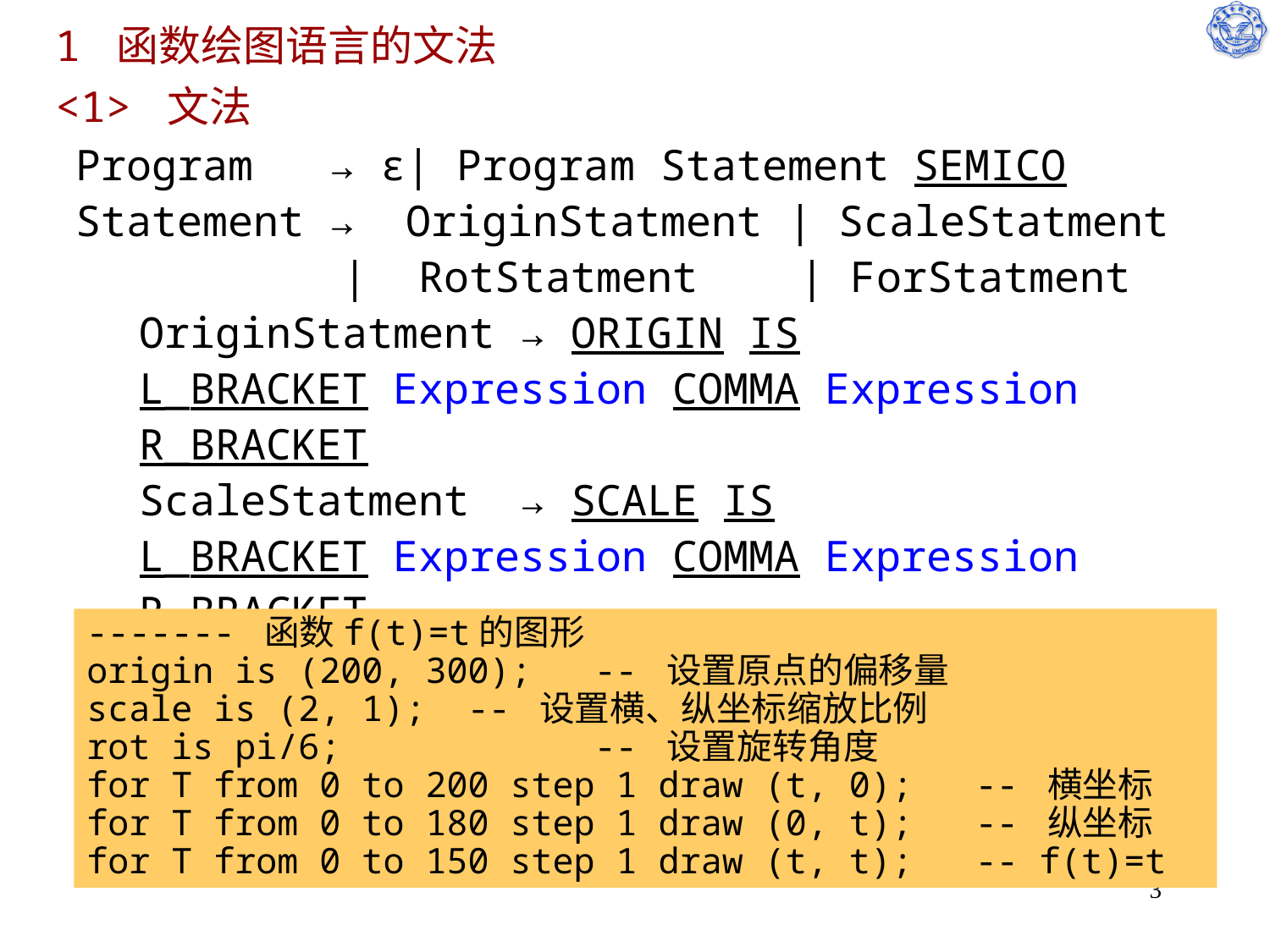

# 1 函数绘图语言的文法 <1> 文法
Program   → ε| Program Statement SEMICO
Statement →  OriginStatment | ScaleStatment
        |  RotStatment    | ForStatment
OriginStatment → ORIGIN IS
L_BRACKET Expression COMMA Expression R_BRACKET
ScaleStatment  → SCALE IS
L_BRACKET Expression COMMA Expression R_BRACKET
RotStatment → ROT IS Expression
------- 函数f(t)=t的图形
origin is (200, 300);	-- 设置原点的偏移量
scale is (2, 1);	-- 设置横、纵坐标缩放比例
rot is pi/6;		-- 设置旋转角度
for T from 0 to 200 step 1 draw (t, 0);	-- 横坐标
for T from 0 to 180 step 1 draw (0, t);	-- 纵坐标
for T from 0 to 150 step 1 draw (t, t);	-- f(t)=t
3